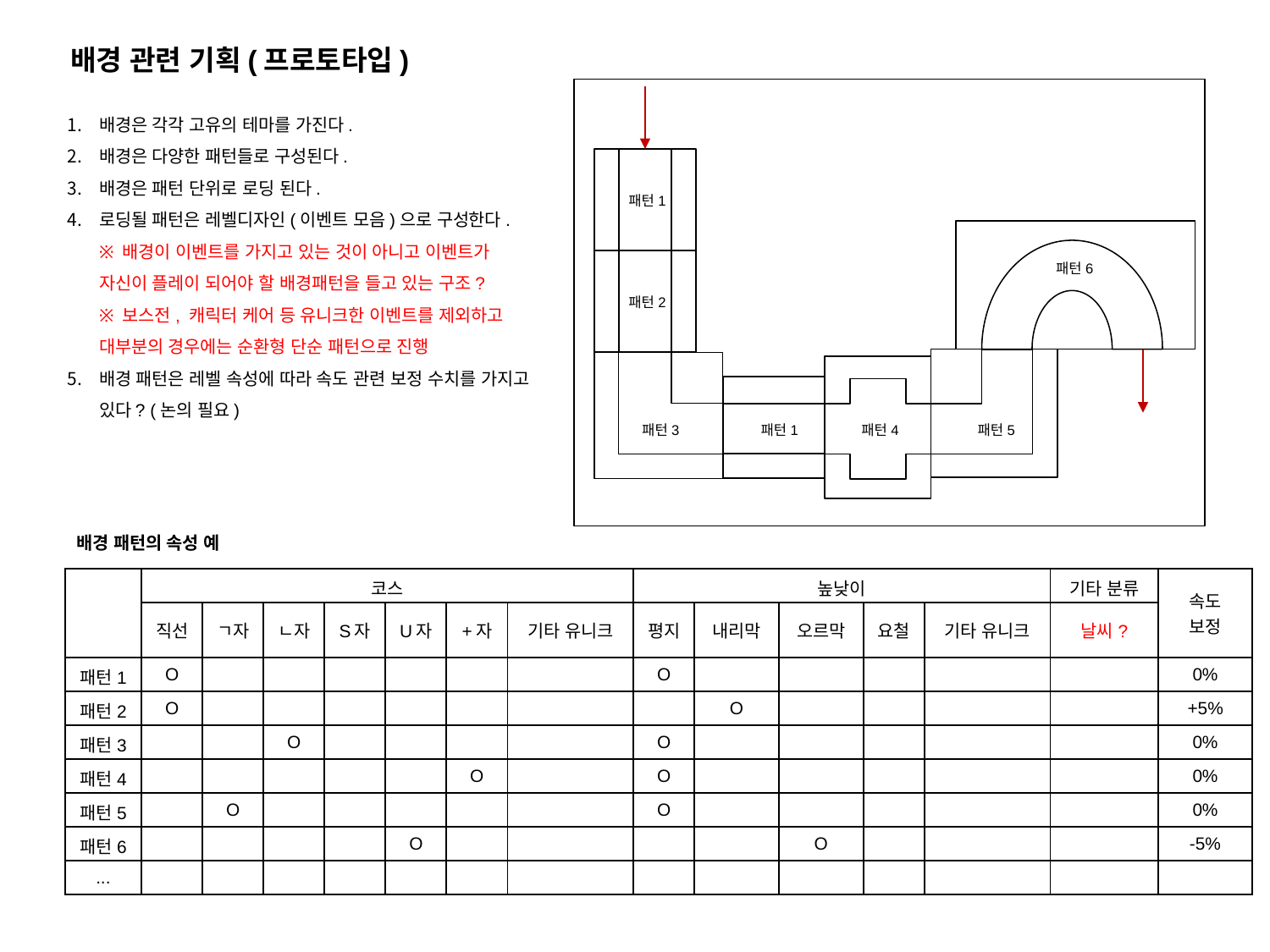

배경 관련 기획(프로토타입)

패턴1

패턴6
패턴2

패턴3
패턴1
패턴4
패턴5
배경은 각각 고유의 테마를 가진다.
배경은 다양한 패턴들로 구성된다.
배경은 패턴 단위로 로딩 된다.
로딩될 패턴은 레벨디자인(이벤트 모음)으로 구성한다.
※ 배경이 이벤트를 가지고 있는 것이 아니고 이벤트가 자신이 플레이 되어야 할 배경패턴을 들고 있는 구조?
※ 보스전, 캐릭터 케어 등 유니크한 이벤트를 제외하고 대부분의 경우에는 순환형 단순 패턴으로 진행
배경 패턴은 레벨 속성에 따라 속도 관련 보정 수치를 가지고 있다? (논의 필요)
배경 패턴의 속성 예
|  | 코스 |  |  |  |  |  |  | 높낮이 |  |  |  |  | 기타 분류 | 속도 보정 |
| --- | --- | --- | --- | --- | --- | --- | --- | --- | --- | --- | --- | --- | --- | --- |
|  | 직선 | ㄱ자 | ㄴ자 | S자 | U자 | +자 | 기타 유니크 | 평지 | 내리막 | 오르막 | 요철 | 기타 유니크 | 날씨? |  |
| 패턴1 | O |  |  |  |  |  |  | O |  |  |  |  |  | 0% |
| 패턴2 | O |  |  |  |  |  |  |  | O |  |  |  |  | +5% |
| 패턴3 |  |  | O |  |  |  |  | O |  |  |  |  |  | 0% |
| 패턴4 |  |  |  |  |  | O |  | O |  |  |  |  |  | 0% |
| 패턴5 |  | O |  |  |  |  |  | O |  |  |  |  |  | 0% |
| 패턴6 |  |  |  |  | O |  |  |  |  | O |  |  |  | -5% |
| ... |  |  |  |  |  |  |  |  |  |  |  |  |  |  |